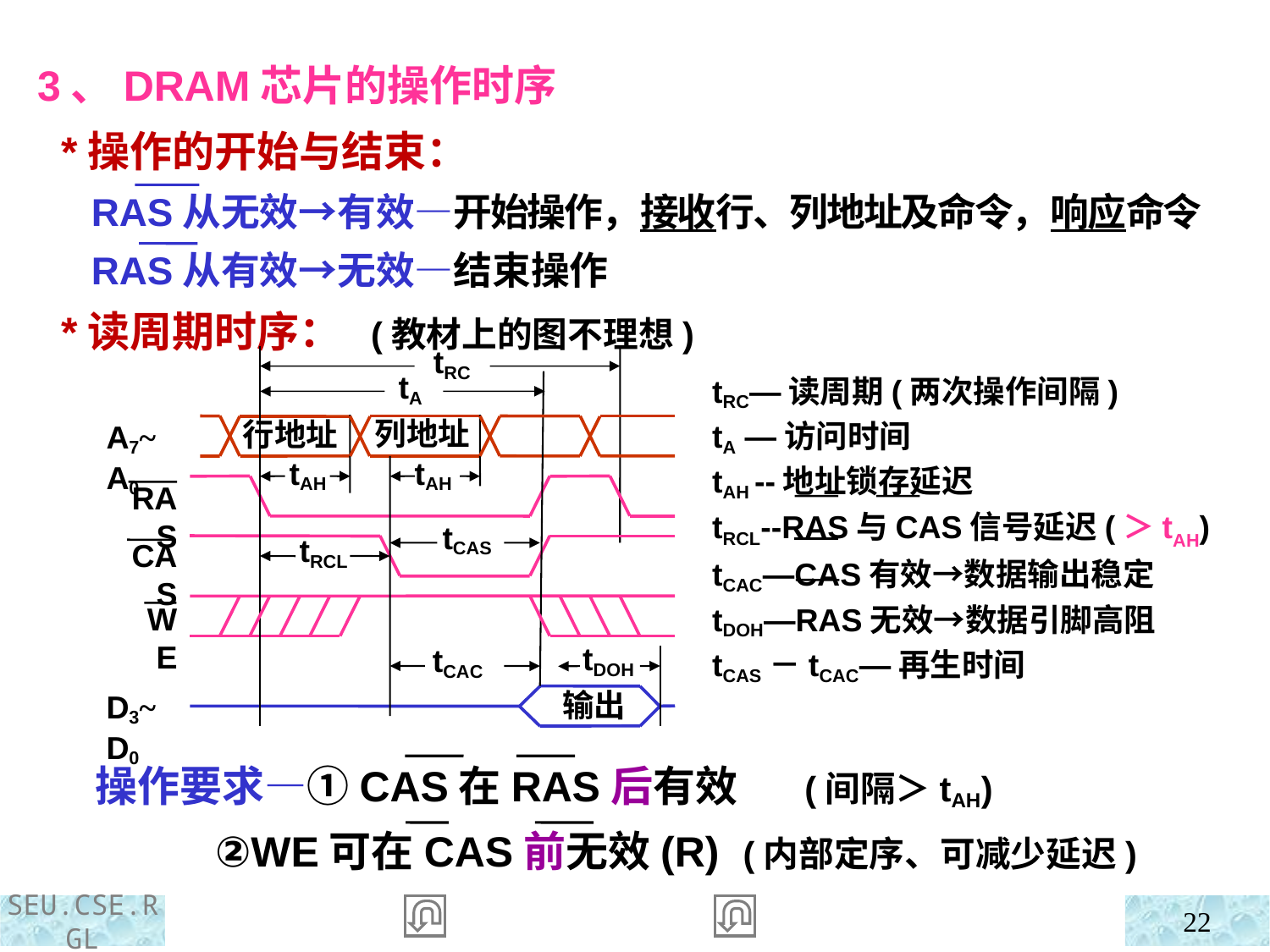

3、DRAM芯片的操作时序
  *操作的开始与结束：
     RAS从无效→有效—开始操作，接收行、列地址及命令，响应命令
     RAS从有效→无效—结束操作

  *读周期时序：  (教材上的图不理想)

tRC

tA

列地址

行地址

A7~A0

tAH
tAH

RAS

tCAS
CAS

tRCL

WE

tDOH
tCAC

D3~D0

输出

tRC—读周期(两次操作间隔)
tA —访问时间
tAH --地址锁存延迟
tRCL--RAS与CAS信号延迟(＞tAH)
tCAC—CAS有效→数据输出稳定
tDOH—RAS无效→数据引脚高阻
tCAS－tCAC—再生时间

     操作要求—①CAS在RAS后有效      (间隔＞tAH)
               ②WE可在CAS前无效(R)  (内部定序、可减少延迟)

22